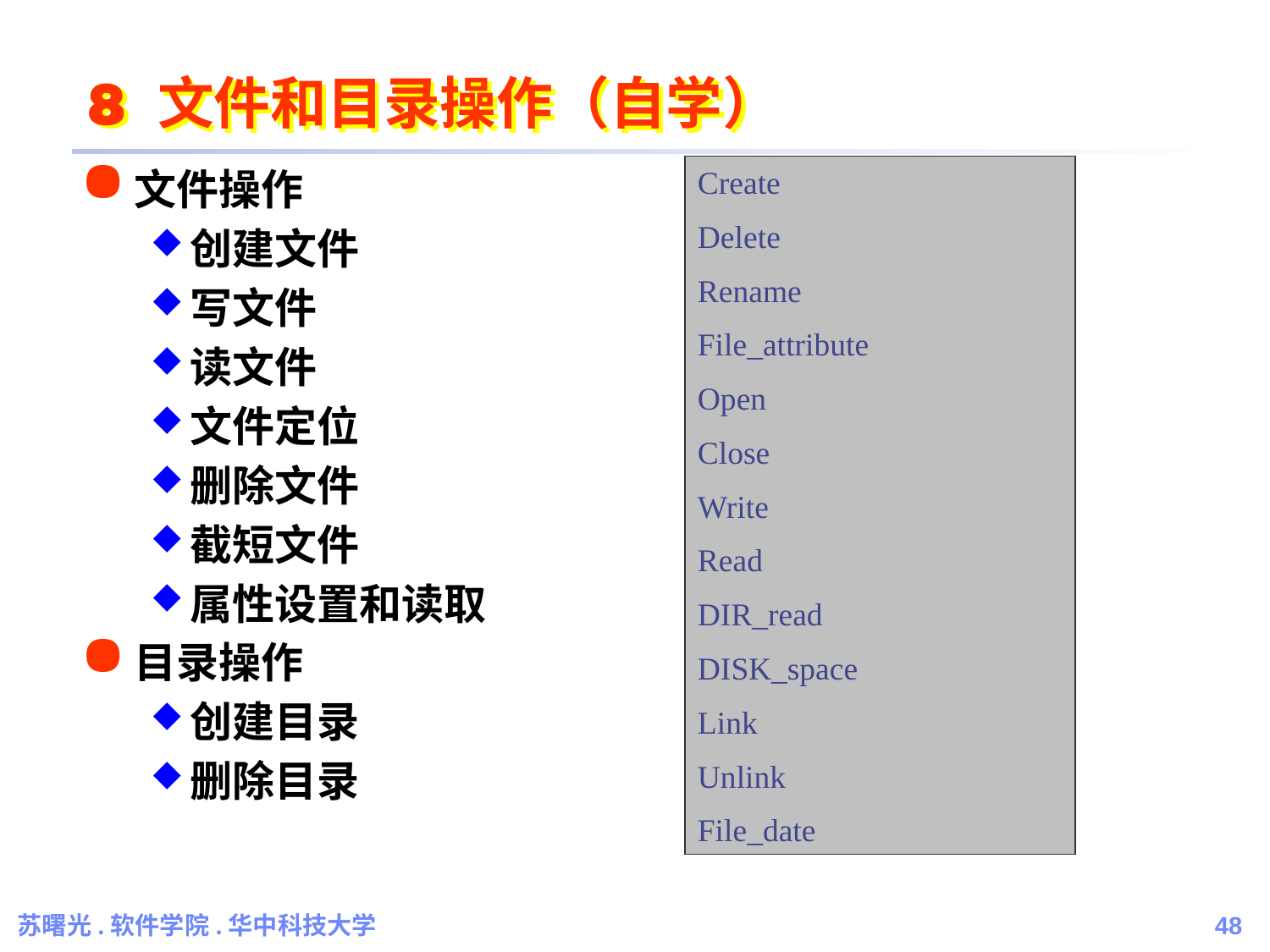

# 8 文件和目录操作（自学）
文件操作
创建文件
写文件
读文件
文件定位
删除文件
截短文件
属性设置和读取
目录操作
创建目录
删除目录
Create
Delete
Rename
File_attribute
Open
Close
Write
Read
DIR_read
DISK_space
Link
Unlink
File_date
苏曙光.软件学院.华中科技大学
48